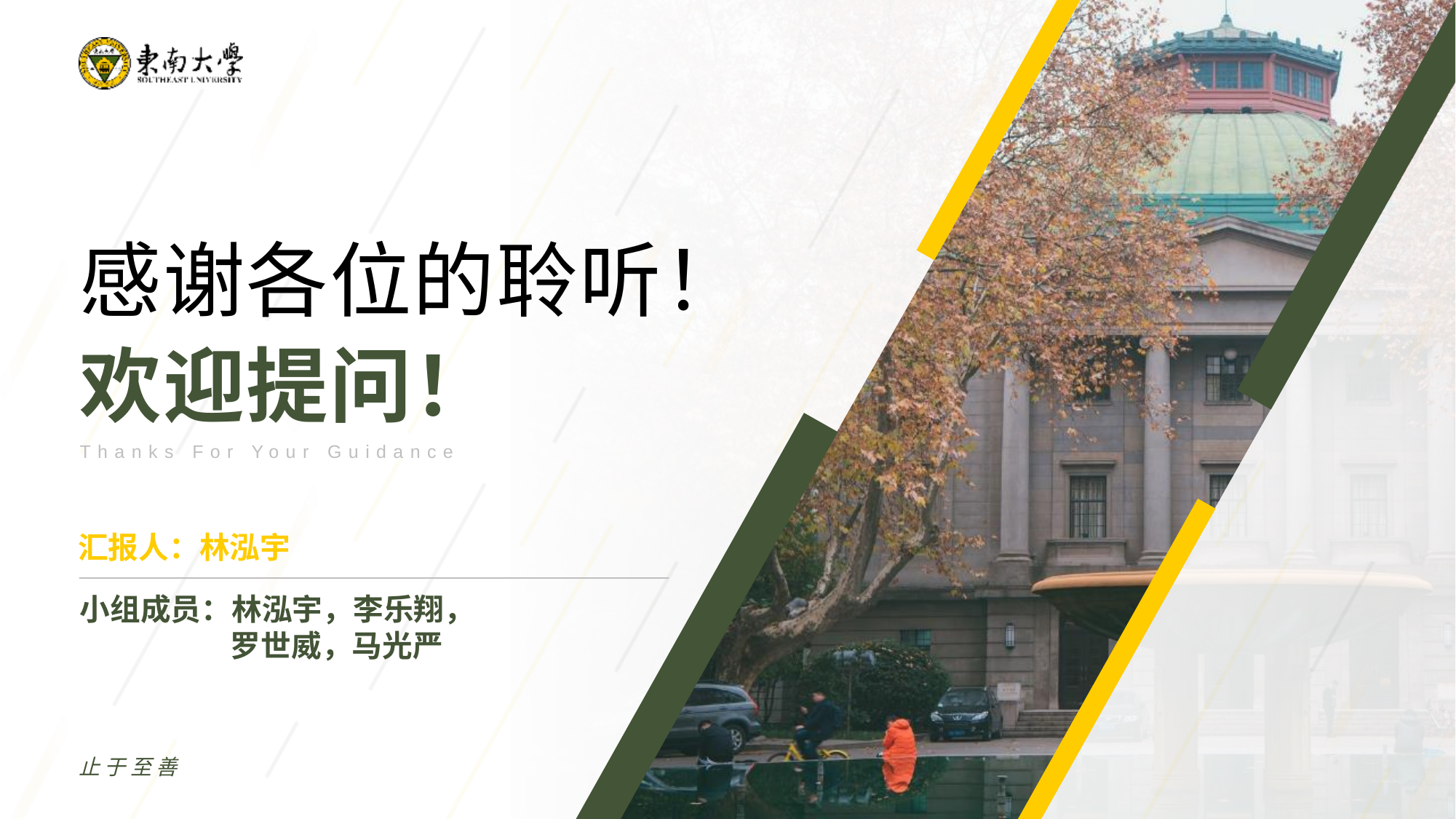

感谢各位的聆听！
欢迎提问！
Thanks For Your Guidance
汇报人：林泓宇
小组成员：林泓宇，李乐翔，
	     罗世威，马光严
止于至善